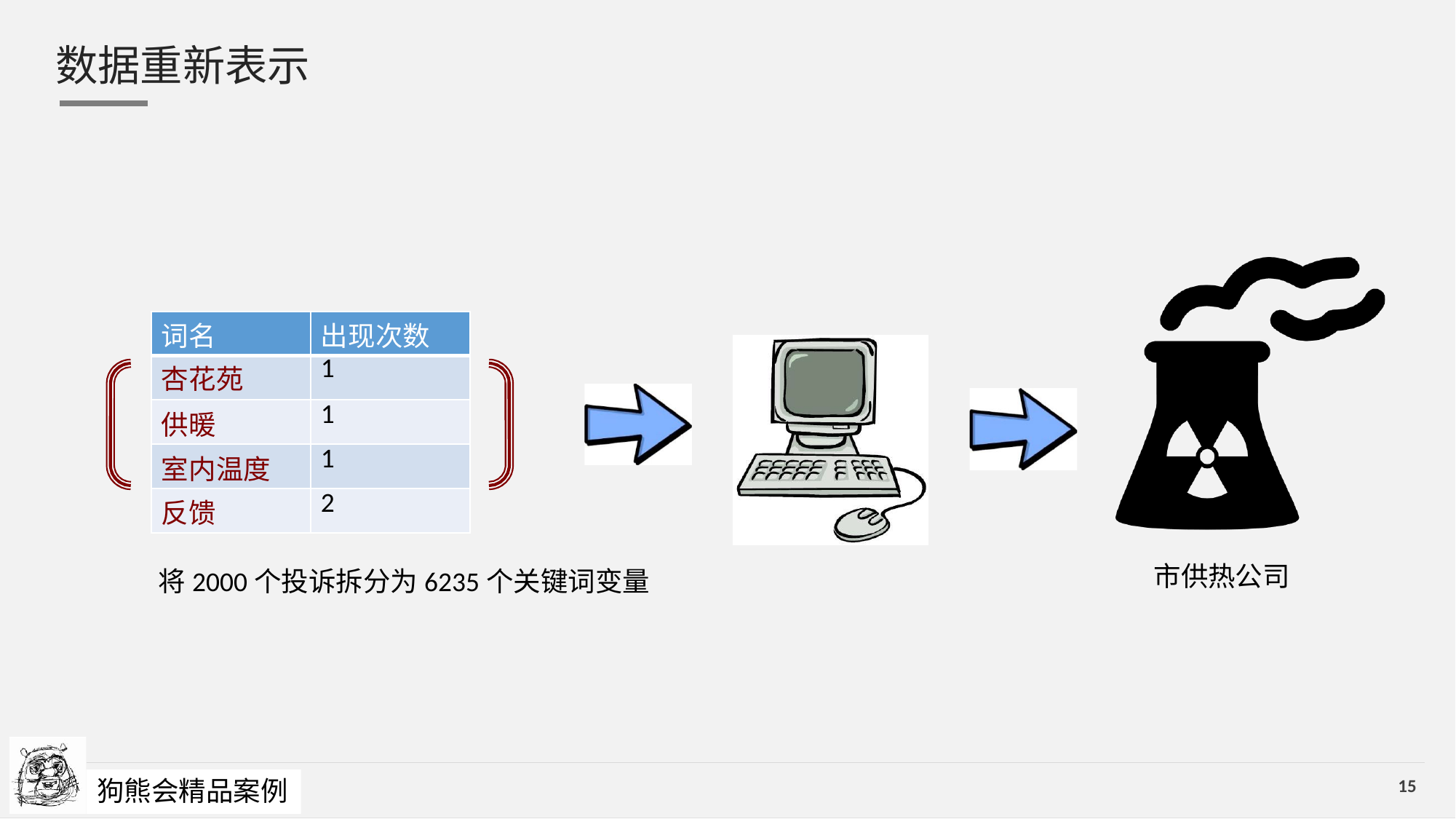

# 数据重新表示

| 词名 | 出现次数 |
| --- | --- |
| 杏花苑 | 1 |
| 供暖 | 1 |
| 室内温度 | 1 |
| 反馈 | 2 |

市供热公司
将2000个投诉拆分为6235个关键词变量

COMP

ANG LOGO OR NAME

狗熊会精品案例
15